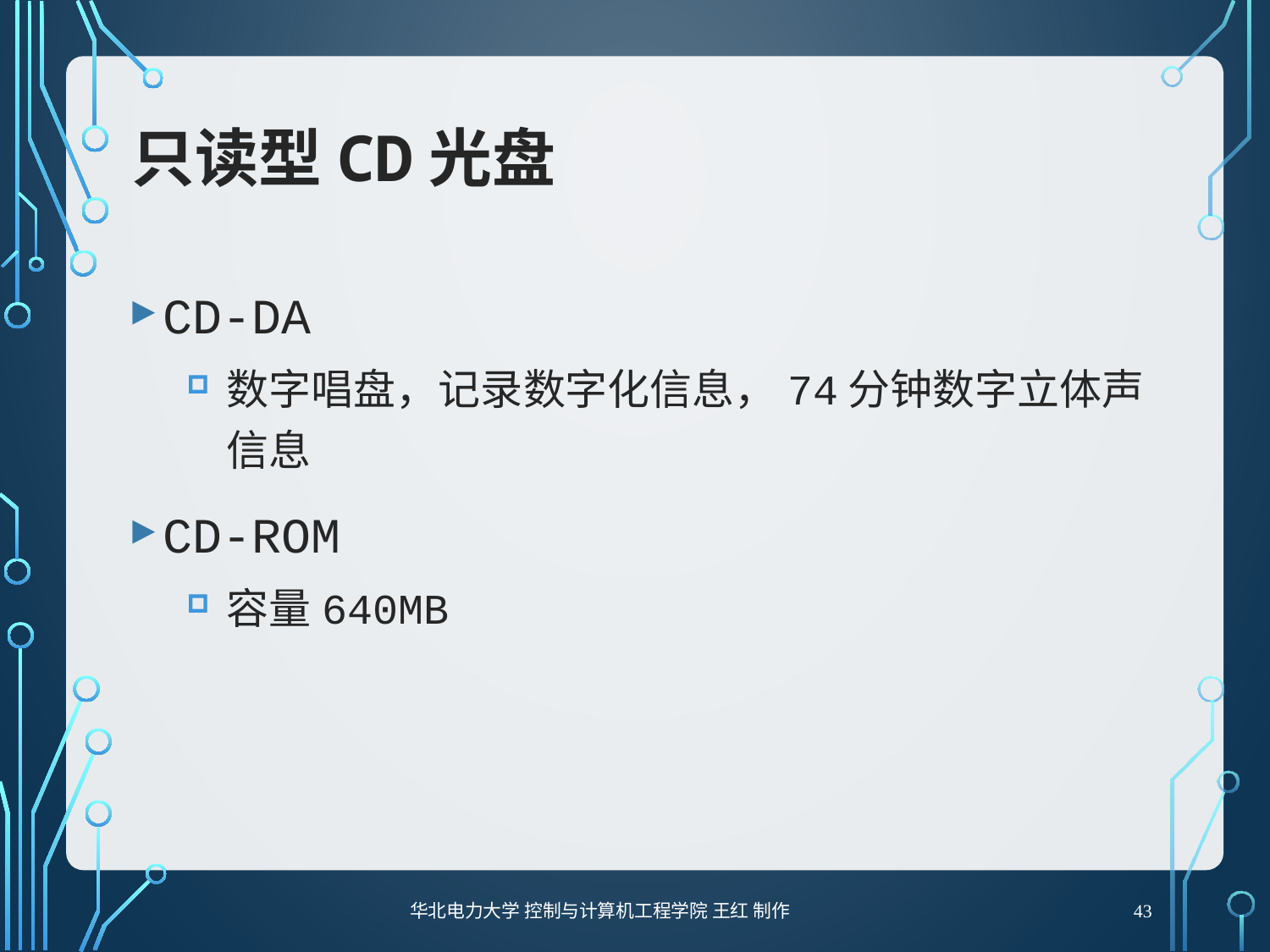

# 只读型CD光盘
CD-DA
数字唱盘，记录数字化信息，74分钟数字立体声信息
CD-ROM
容量640MB
43
华北电力大学 控制与计算机工程学院 王红 制作